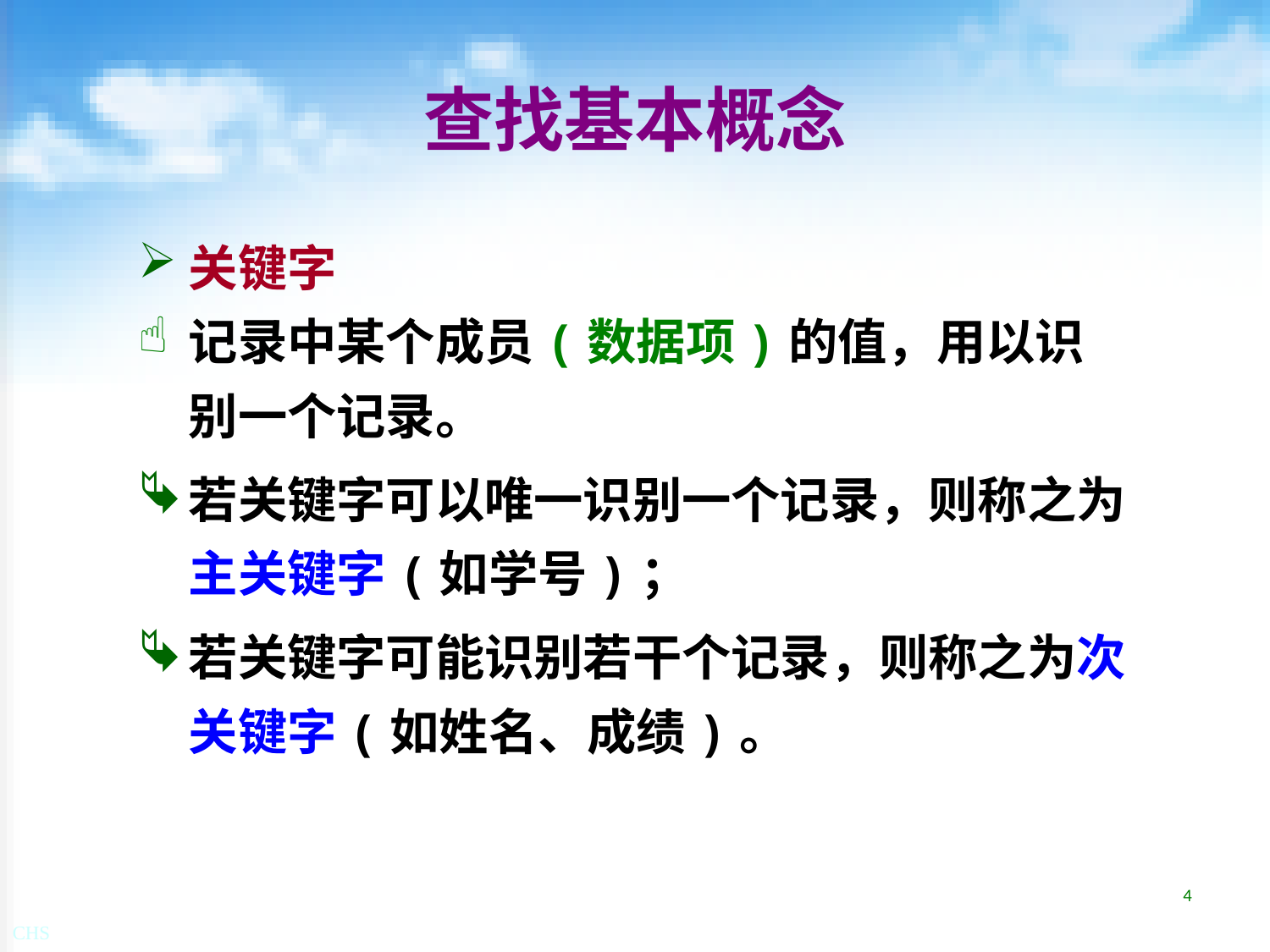

# 查找基本概念
关键字
记录中某个成员(数据项)的值，用以识别一个记录。
若关键字可以唯一识别一个记录，则称之为主关键字(如学号)；
若关键字可能识别若干个记录，则称之为次关键字(如姓名、成绩)。
4